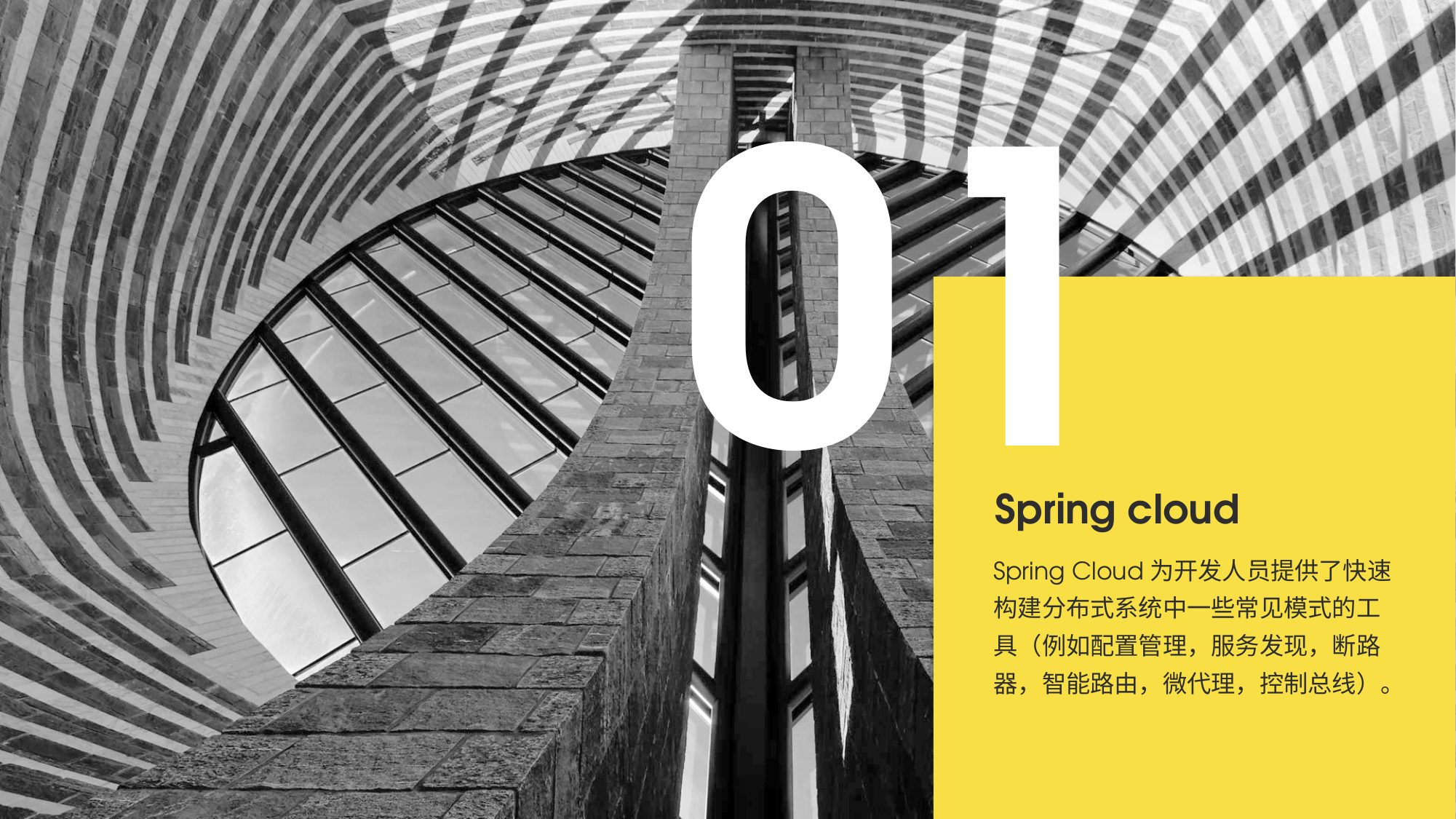

01

Spring cloud
Spring Cloud为开发人员提供了快速构建分布式系统中一些常见模式的工具（例如配置管理，服务发现，断路器，智能路由，微代理，控制总线）。